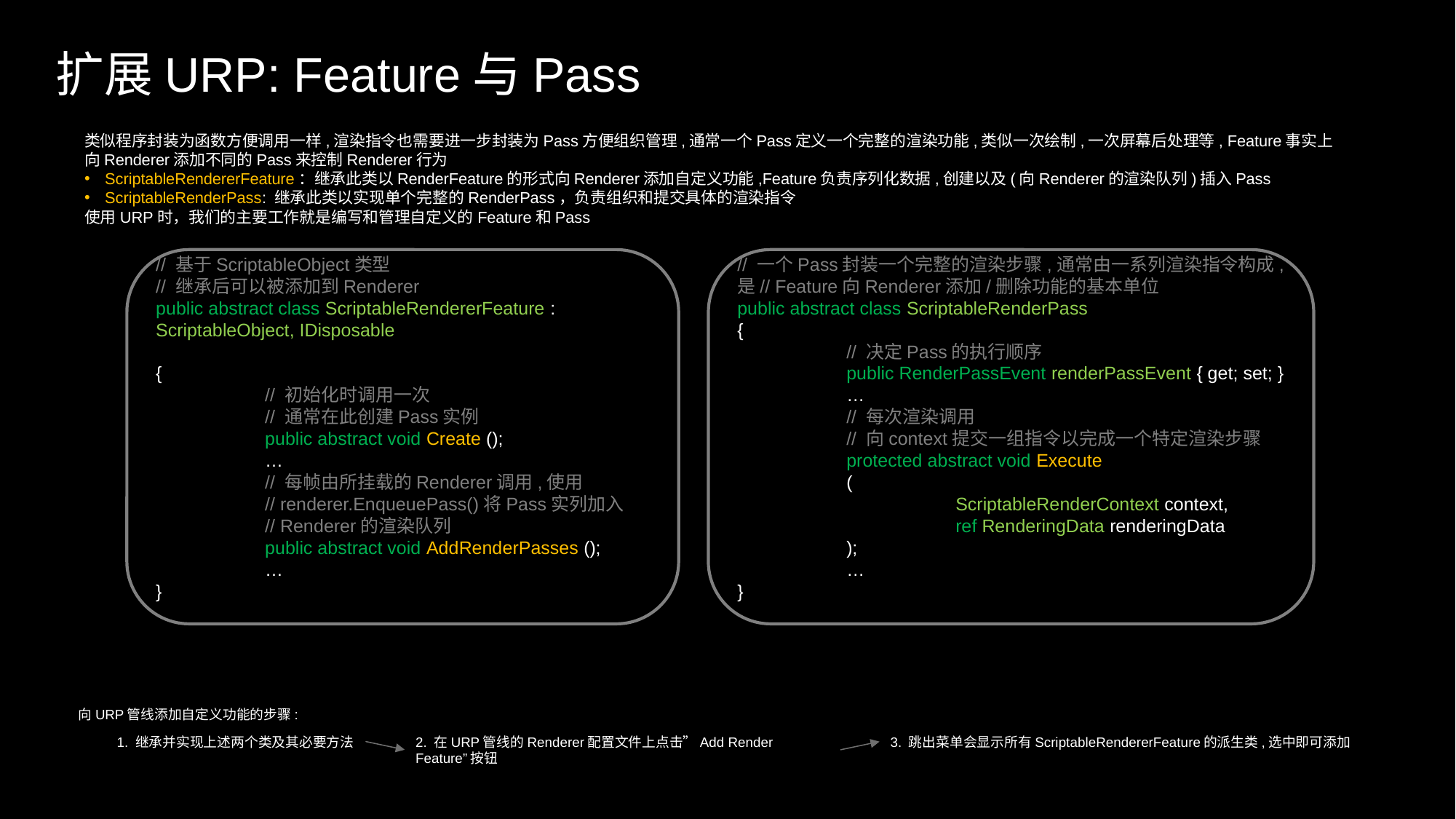

扩展URP: Feature与Pass
类似程序封装为函数方便调用一样,渲染指令也需要进一步封装为Pass方便组织管理,通常一个Pass定义一个完整的渲染功能,类似一次绘制,一次屏幕后处理等, Feature事实上向Renderer添加不同的Pass来控制Renderer行为
ScriptableRendererFeature：继承此类以RenderFeature的形式向Renderer添加自定义功能,Feature负责序列化数据,创建以及(向Renderer的渲染队列)插入Pass
ScriptableRenderPass: 继承此类以实现单个完整的RenderPass，负责组织和提交具体的渲染指令
使用URP时，我们的主要工作就是编写和管理自定义的Feature和Pass
// 一个Pass封装一个完整的渲染步骤,通常由一系列渲染指令构成,是// Feature向Renderer添加/删除功能的基本单位
public abstract class ScriptableRenderPass
{
	// 决定Pass的执行顺序
	public RenderPassEvent renderPassEvent { get; set; }
	…
	// 每次渲染调用
	// 向context提交一组指令以完成一个特定渲染步骤
	protected abstract void Execute
	(
		ScriptableRenderContext context,
 		ref RenderingData renderingData
	);
	…
}

// 基于ScriptableObject类型
// 继承后可以被添加到Renderer
public abstract class ScriptableRendererFeature : ScriptableObject, IDisposable

{
	// 初始化时调用一次
	// 通常在此创建Pass实例
	public abstract void Create ();
	…
	// 每帧由所挂载的Renderer调用,使用
	// renderer.EnqueuePass()将Pass实列加入
	// Renderer的渲染队列
	public abstract void AddRenderPasses ();
	…
}

向URP管线添加自定义功能的步骤:
1. 继承并实现上述两个类及其必要方法
2. 在URP管线的Renderer配置文件上点击”Add Render Feature”按钮
3. 跳出菜单会显示所有ScriptableRendererFeature的派生类,选中即可添加